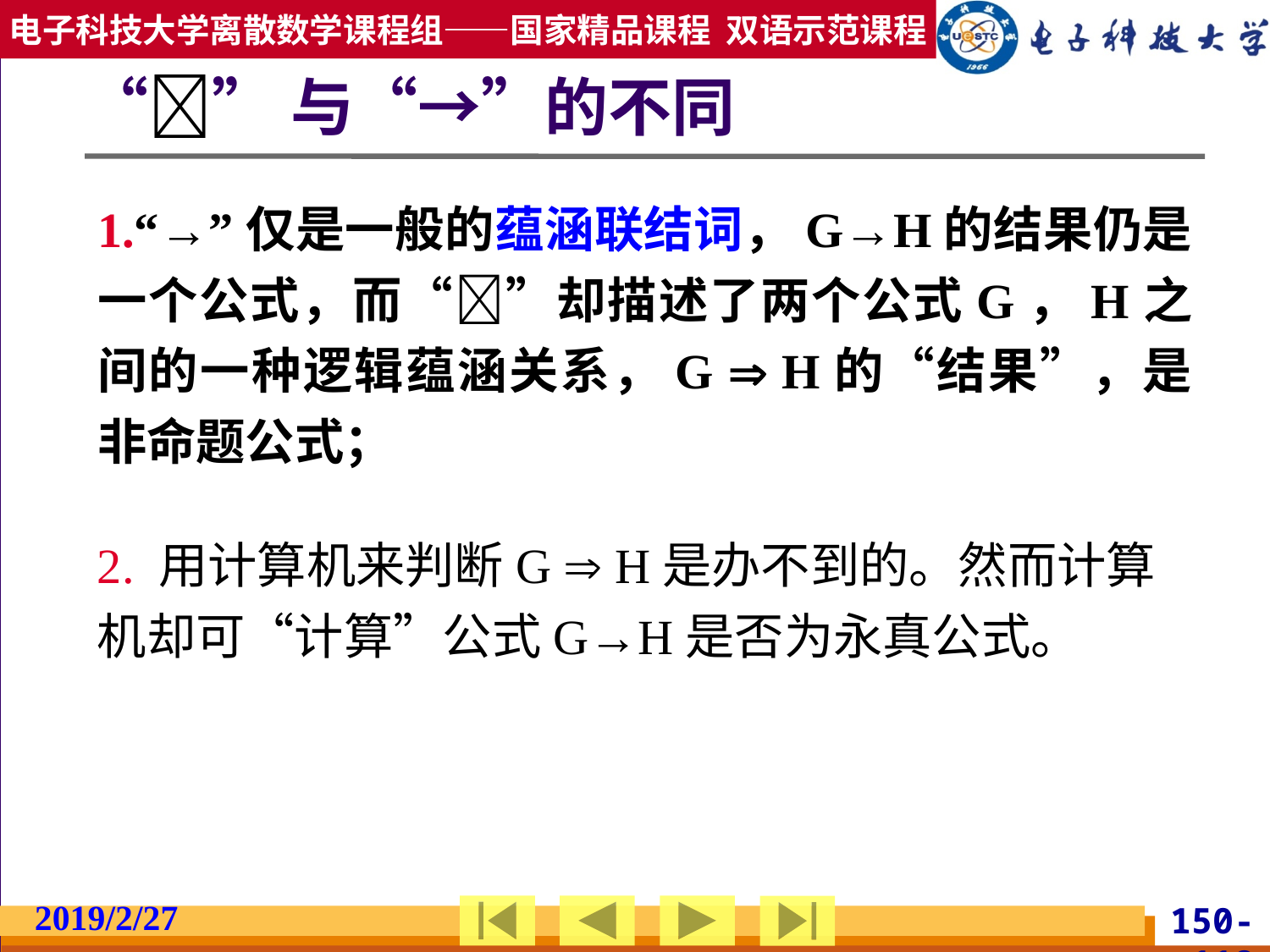

# “⇒”与“→”的不同
1.“→”仅是一般的蕴涵联结词，G→H的结果仍是一个公式，而“⇒”却描述了两个公式G，H之间的一种逻辑蕴涵关系，G ⇒ H的“结果”，是非命题公式；
2. 用计算机来判断G ⇒ H是办不到的。然而计算机却可“计算”公式G→H是否为永真公式。

2019/2/27